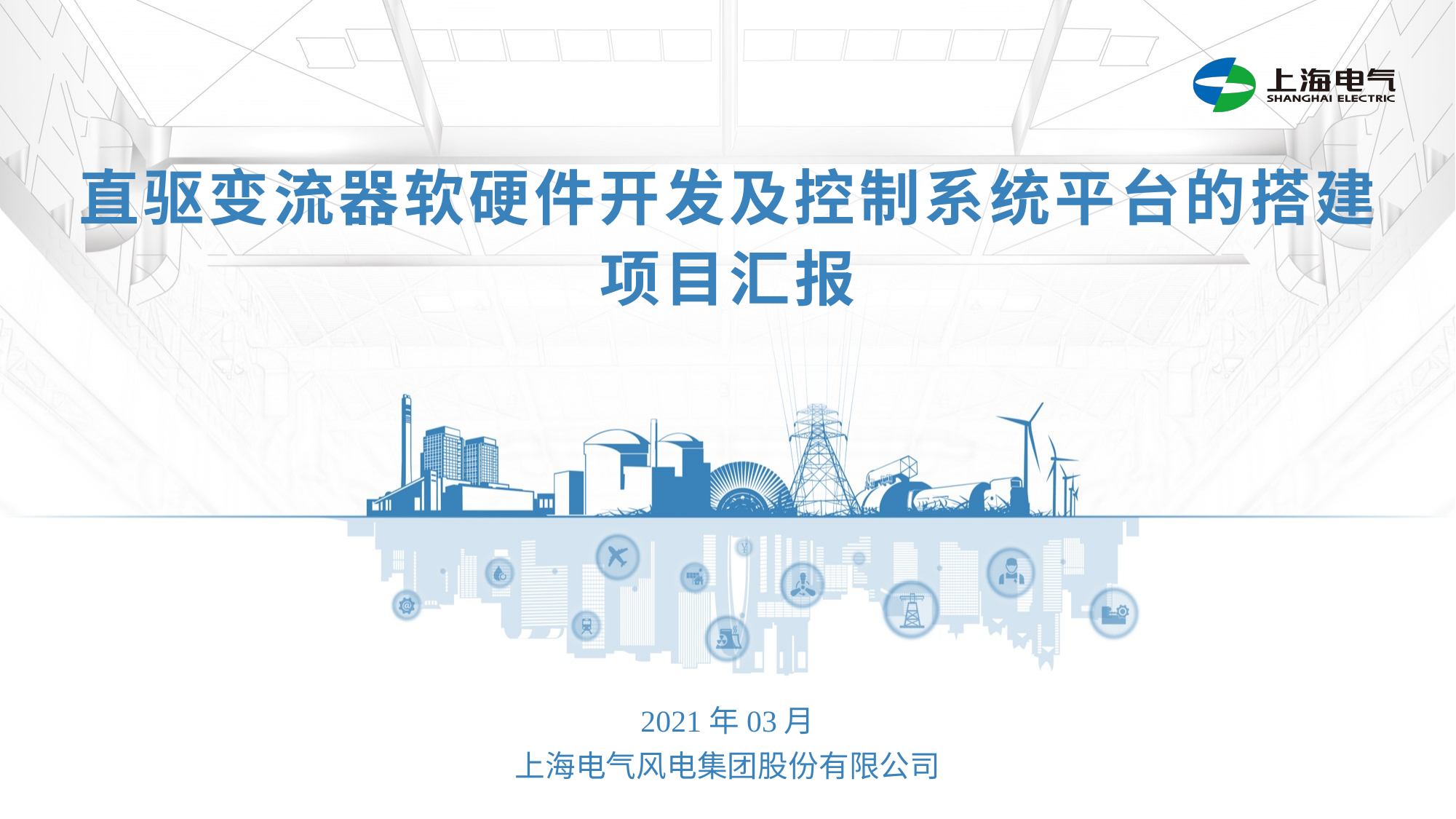

直驱变流器软硬件开发及控制系统平台的搭建
项目汇报
2021年03月
上海电气风电集团股份有限公司